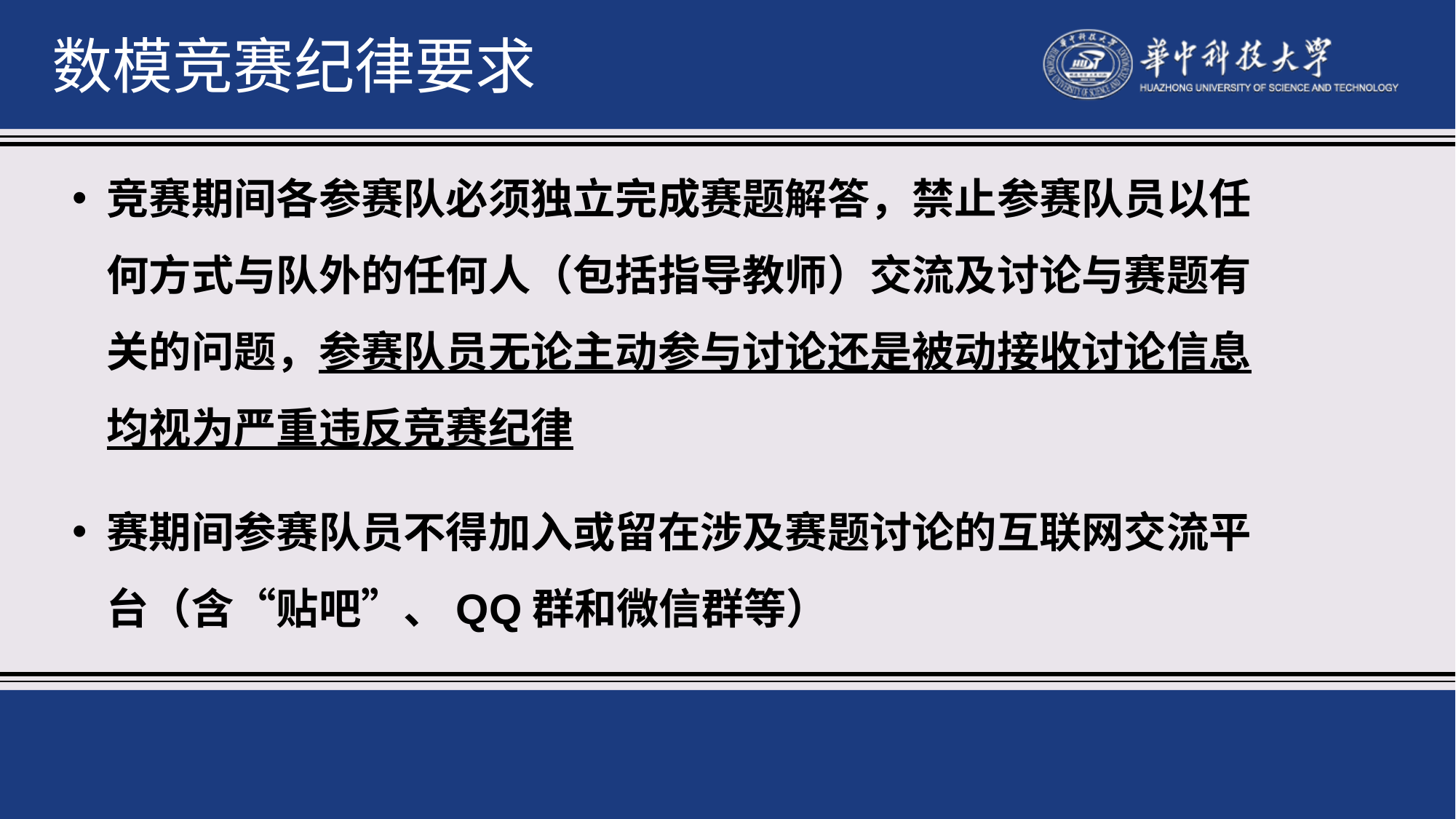

数模竞赛纪律要求
竞赛期间各参赛队必须独立完成赛题解答，禁止参赛队员以任何方式与队外的任何人（包括指导教师）交流及讨论与赛题有关的问题，参赛队员无论主动参与讨论还是被动接收讨论信息均视为严重违反竞赛纪律
赛期间参赛队员不得加入或留在涉及赛题讨论的互联网交流平台（含“贴吧”、QQ群和微信群等）